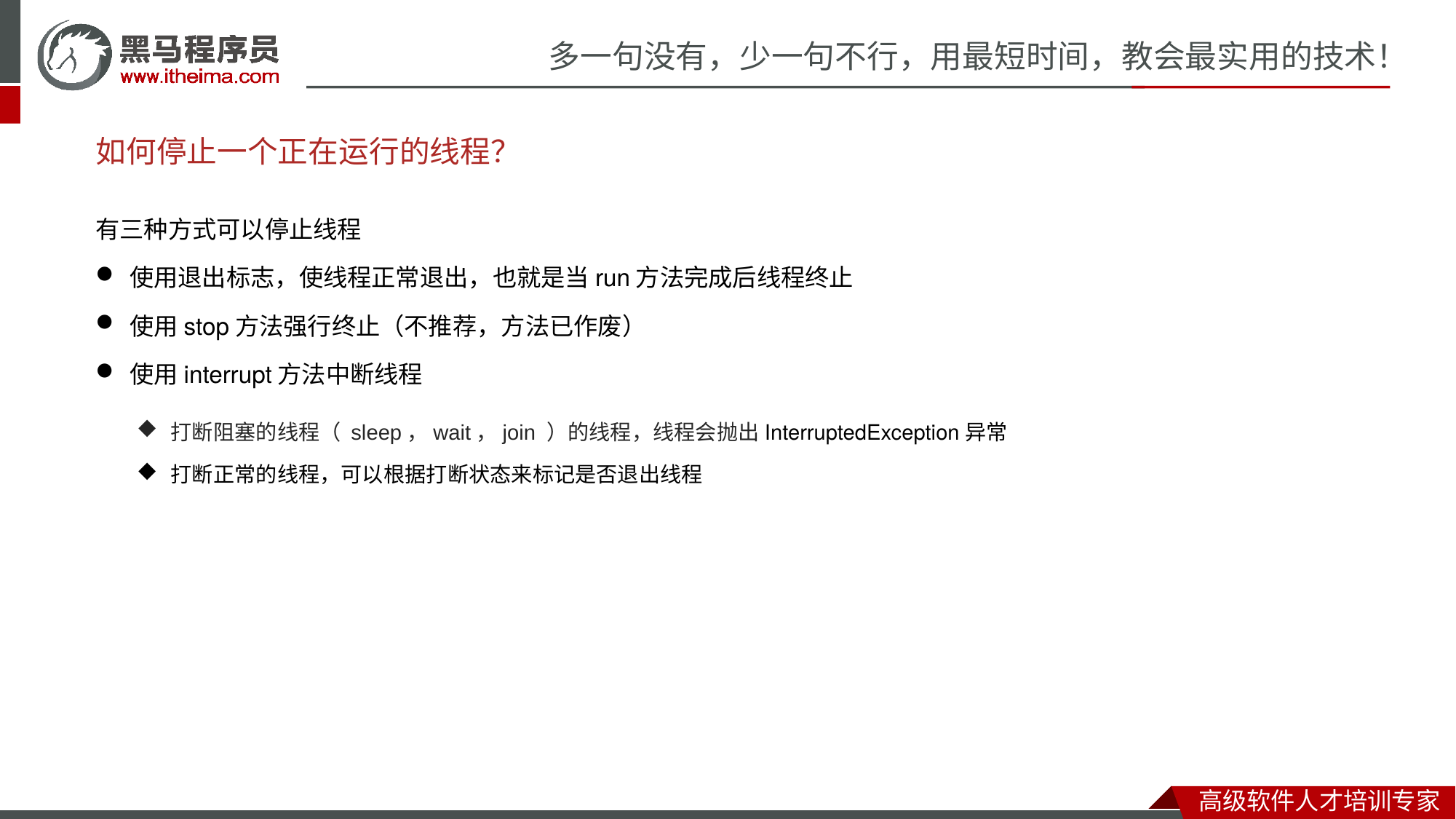

# 如何停止一个正在运行的线程？
有三种方式可以停止线程
使用退出标志，使线程正常退出，也就是当run方法完成后线程终止
使用stop方法强行终止（不推荐，方法已作废）
使用interrupt方法中断线程
打断阻塞的线程（ sleep，wait，join ）的线程，线程会抛出InterruptedException异常
打断正常的线程，可以根据打断状态来标记是否退出线程